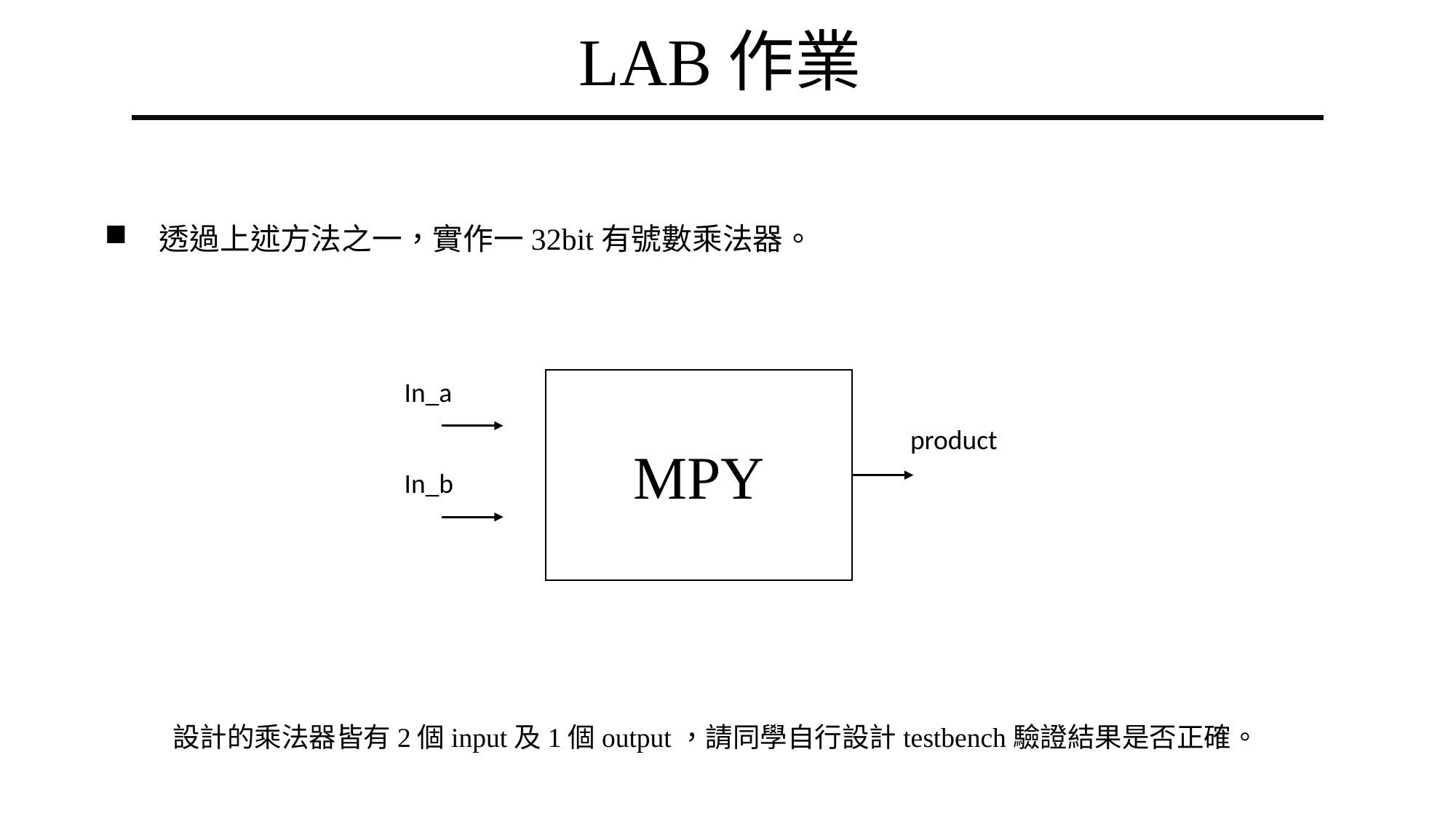

LAB作業
透過上述方法之一，實作一32bit有號數乘法器。

In_a
MPY
product
In_b
設計的乘法器皆有2個input及1個output，請同學自行設計testbench驗證結果是否正確。